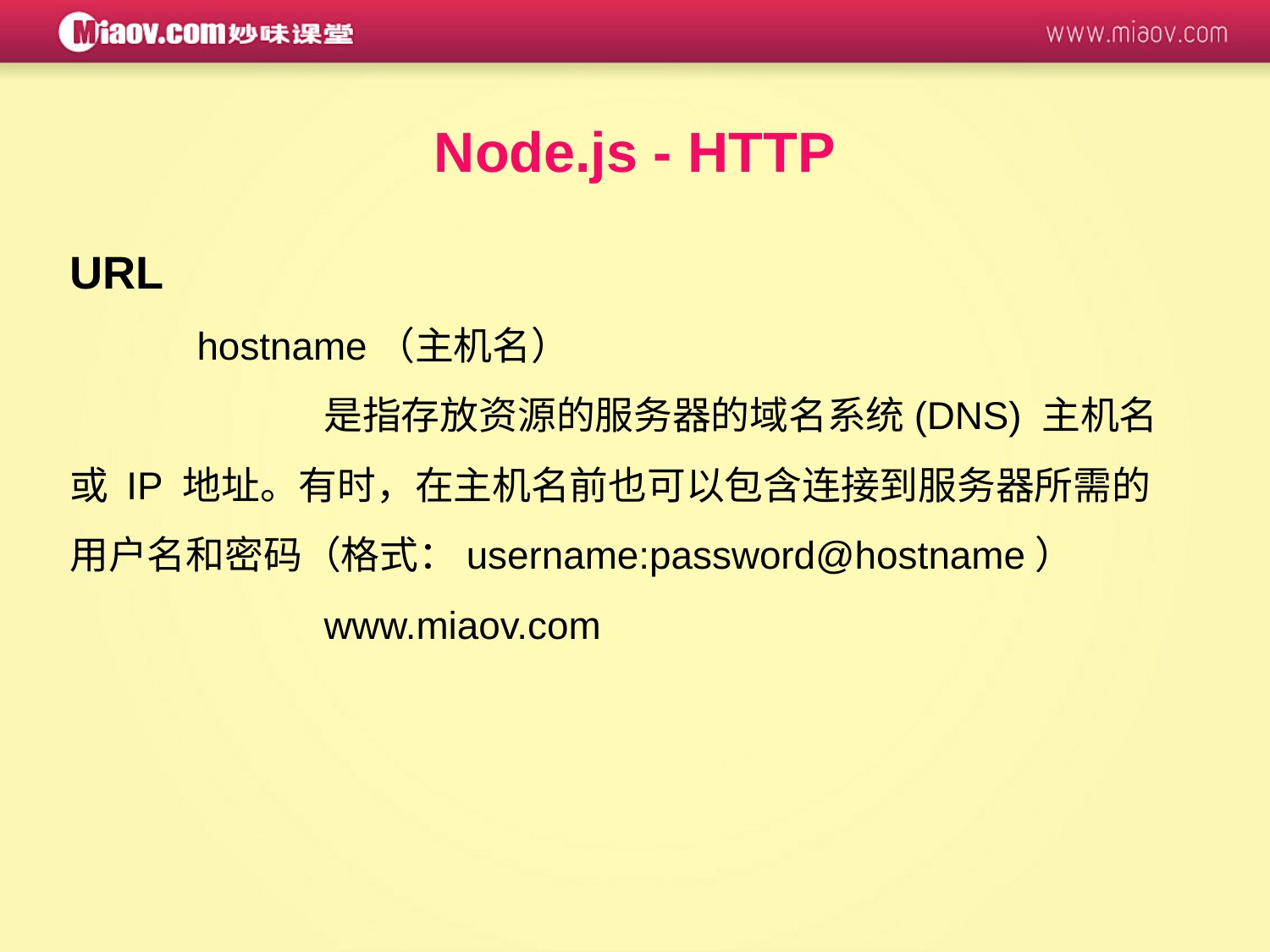

Node.js - HTTP
URL
	hostname（主机名）
		是指存放资源的服务器的域名系统(DNS) 主机名或 IP 地址。有时，在主机名前也可以包含连接到服务器所需的用户名和密码（格式：username:password@hostname）
		www.miaov.com